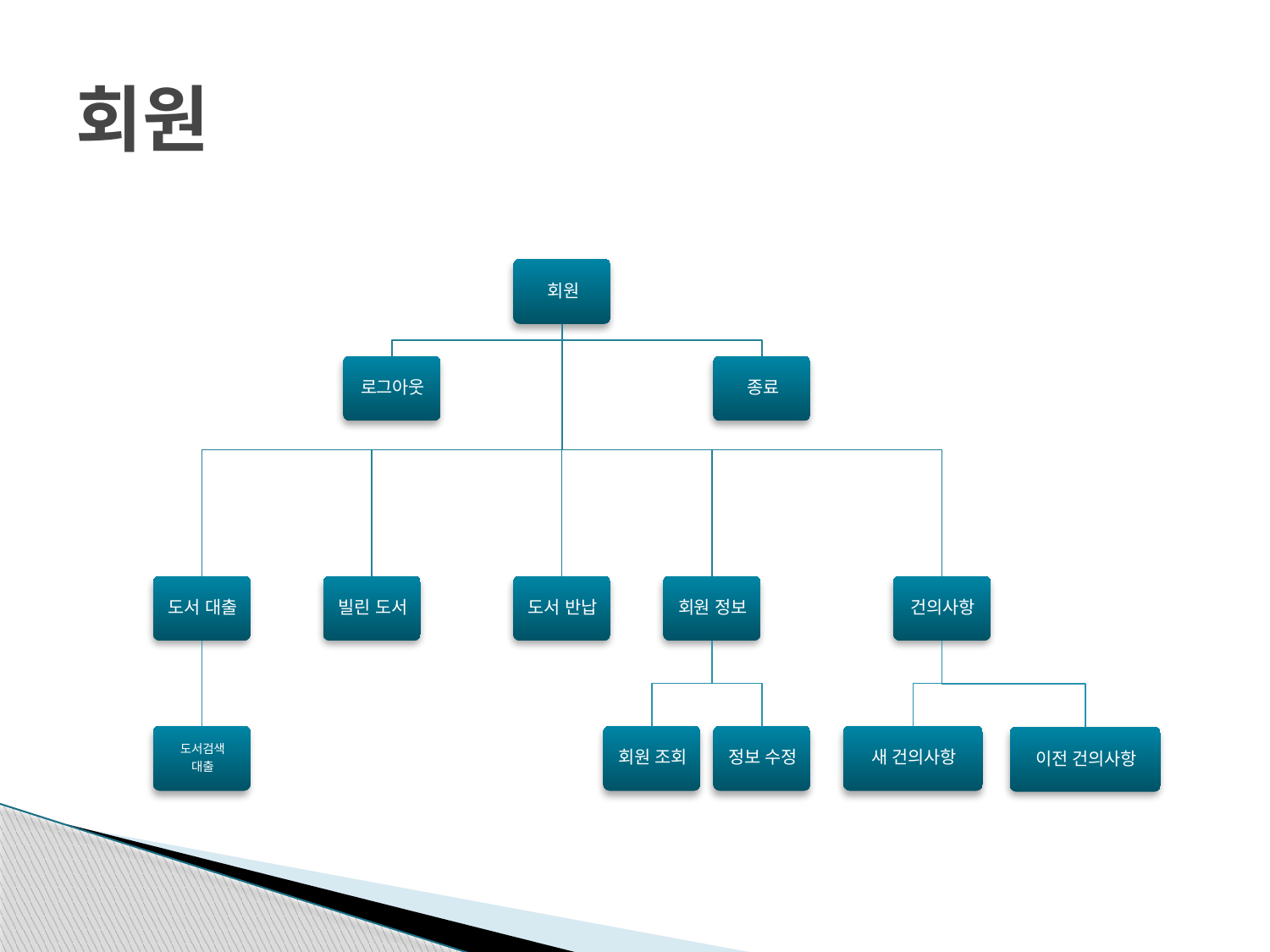

# 회원
회원
건의사항
새 건의사항
이전 건의사항
도서 대출
도서검색
대출
회원 정보
회원 조회
정보 수정
도서 반납
빌린 도서
종료
로그아웃